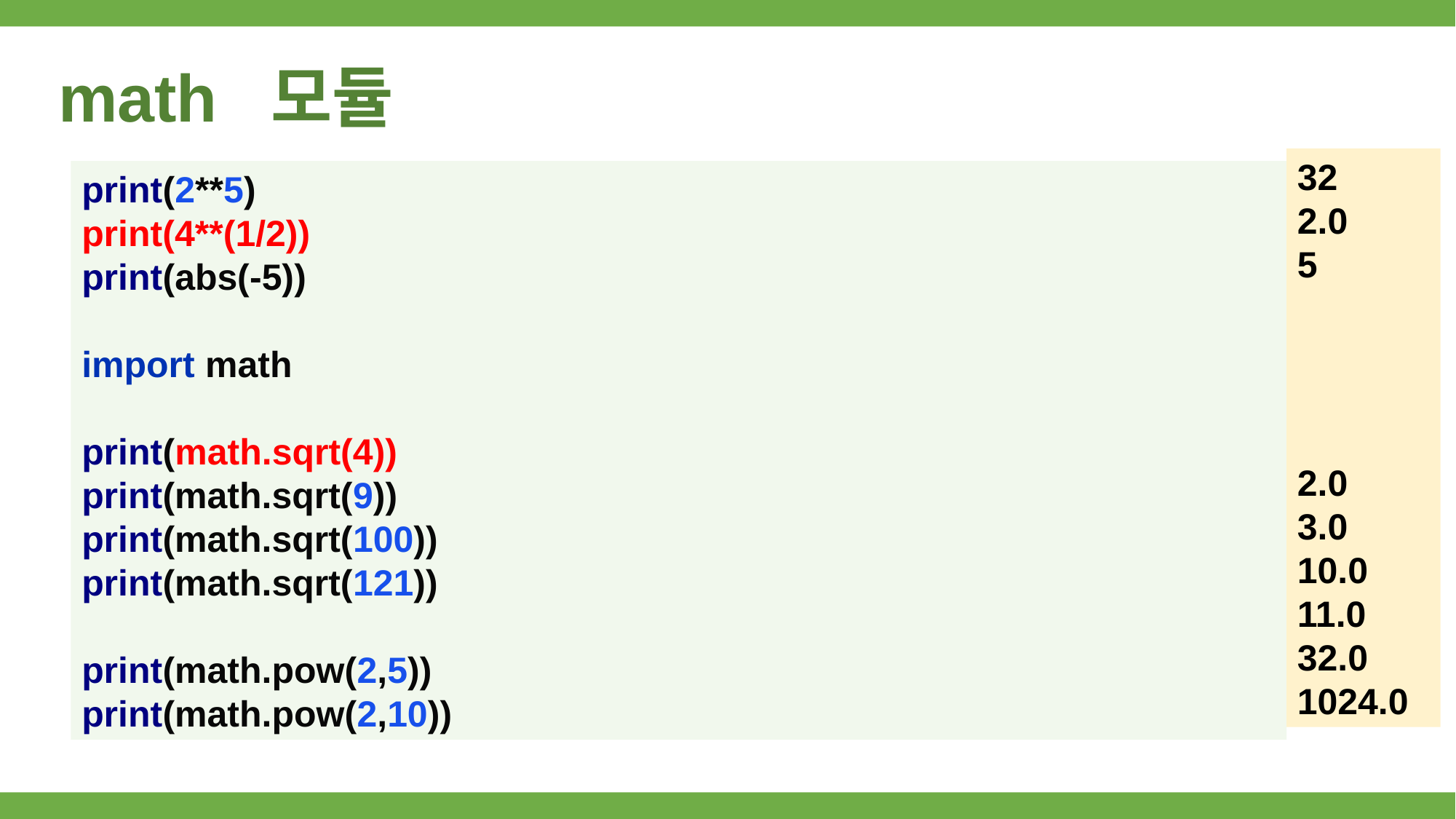

# math  모듈
32
2.0
5

2.0
3.0
10.0
11.0
32.0
1024.0
print(2**5)
print(4**(1/2))
print(abs(-5))
import math
print(math.sqrt(4))
print(math.sqrt(9))
print(math.sqrt(100))
print(math.sqrt(121))
print(math.pow(2,5))
print(math.pow(2,10))